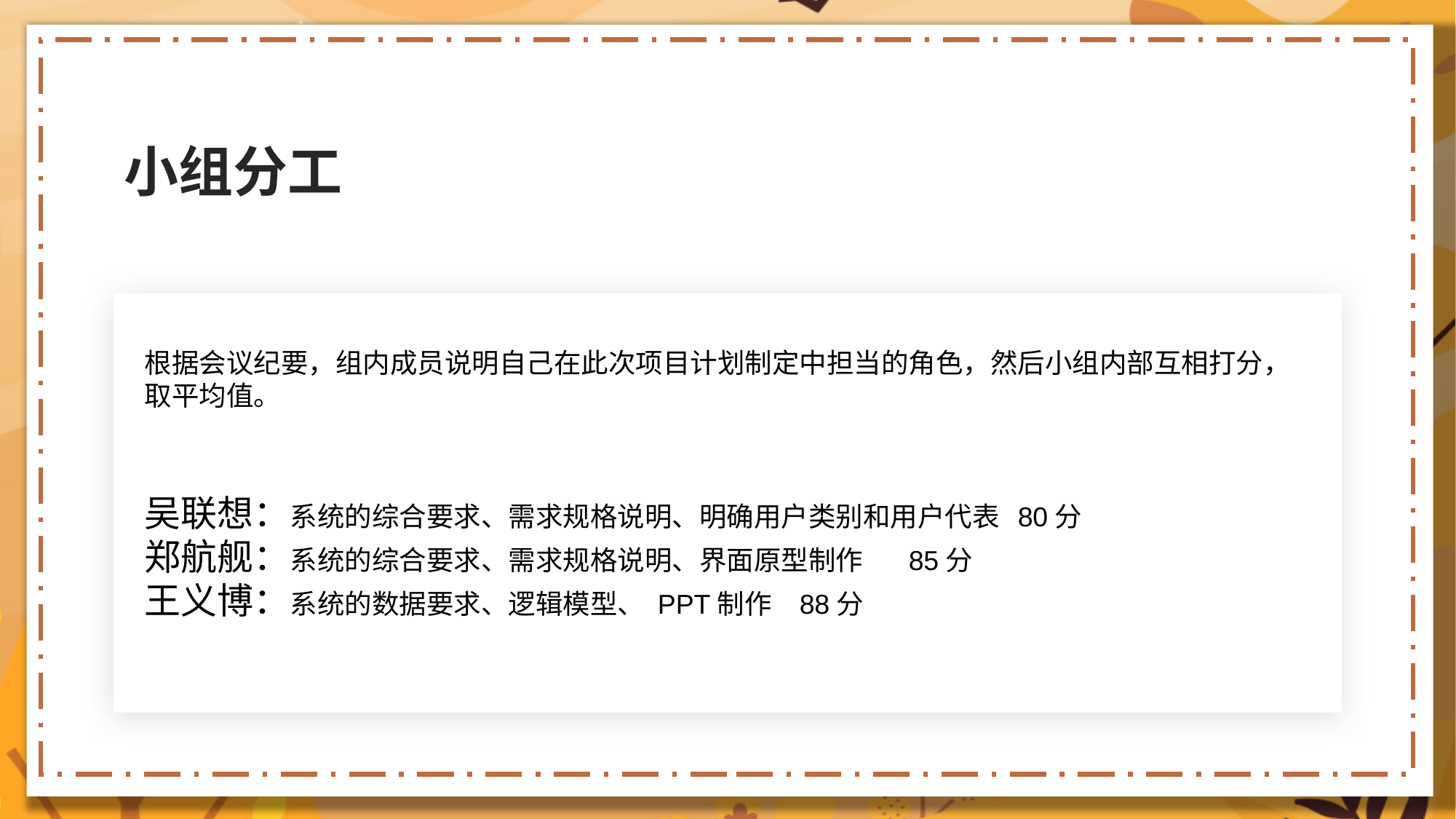

小组分工

根据会议纪要，组内成员说明自己在此次项目计划制定中担当的角色，然后小组内部互相打分，取平均值。
吴联想：系统的综合要求、需求规格说明、明确用户类别和用户代表	80分
郑航舰：系统的综合要求、需求规格说明、界面原型制作	85分
王义博：系统的数据要求、逻辑模型、 PPT制作	88分